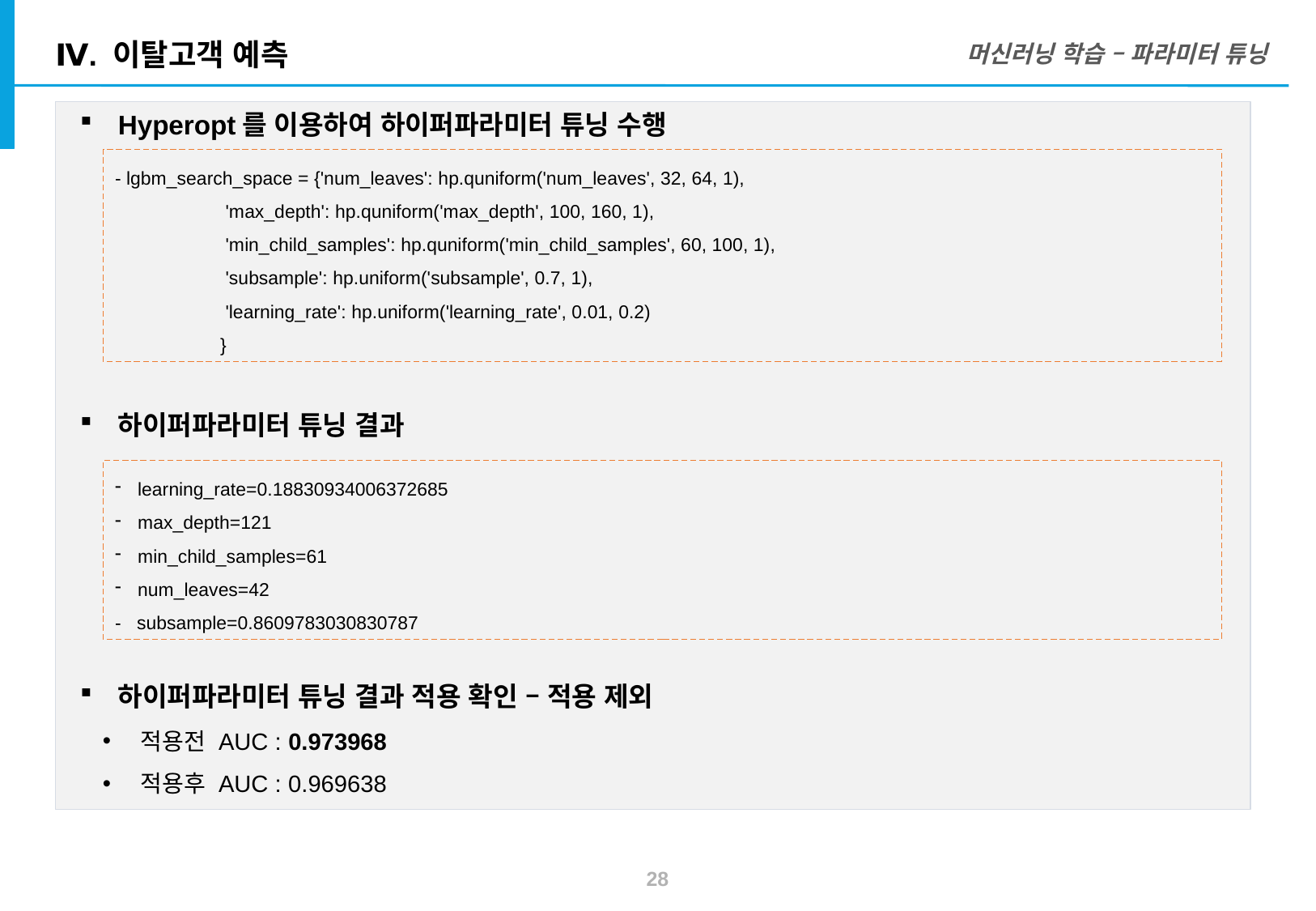

Ⅳ. 이탈고객 예측
머신러닝 학습 – 파라미터 튜닝
Hyperopt를 이용하여 하이퍼파라미터 튜닝 수행

하이퍼파라미터 튜닝 결과

하이퍼파라미터 튜닝 결과 적용 확인 – 적용 제외
적용전 AUC : 0.973968
적용후 AUC : 0.969638
- lgbm_search_space = {'num_leaves': hp.quniform('num_leaves', 32, 64, 1),
                     'max_depth': hp.quniform('max_depth', 100, 160, 1),
                     'min_child_samples': hp.quniform('min_child_samples', 60, 100, 1),
                     'subsample': hp.uniform('subsample', 0.7, 1),
                     'learning_rate': hp.uniform('learning_rate', 0.01, 0.2)
                    }
|  |  |
| --- | --- |
learning_rate=0.18830934006372685
max_depth=121
min_child_samples=61
num_leaves=42
-   subsample=0.8609783030830787
28